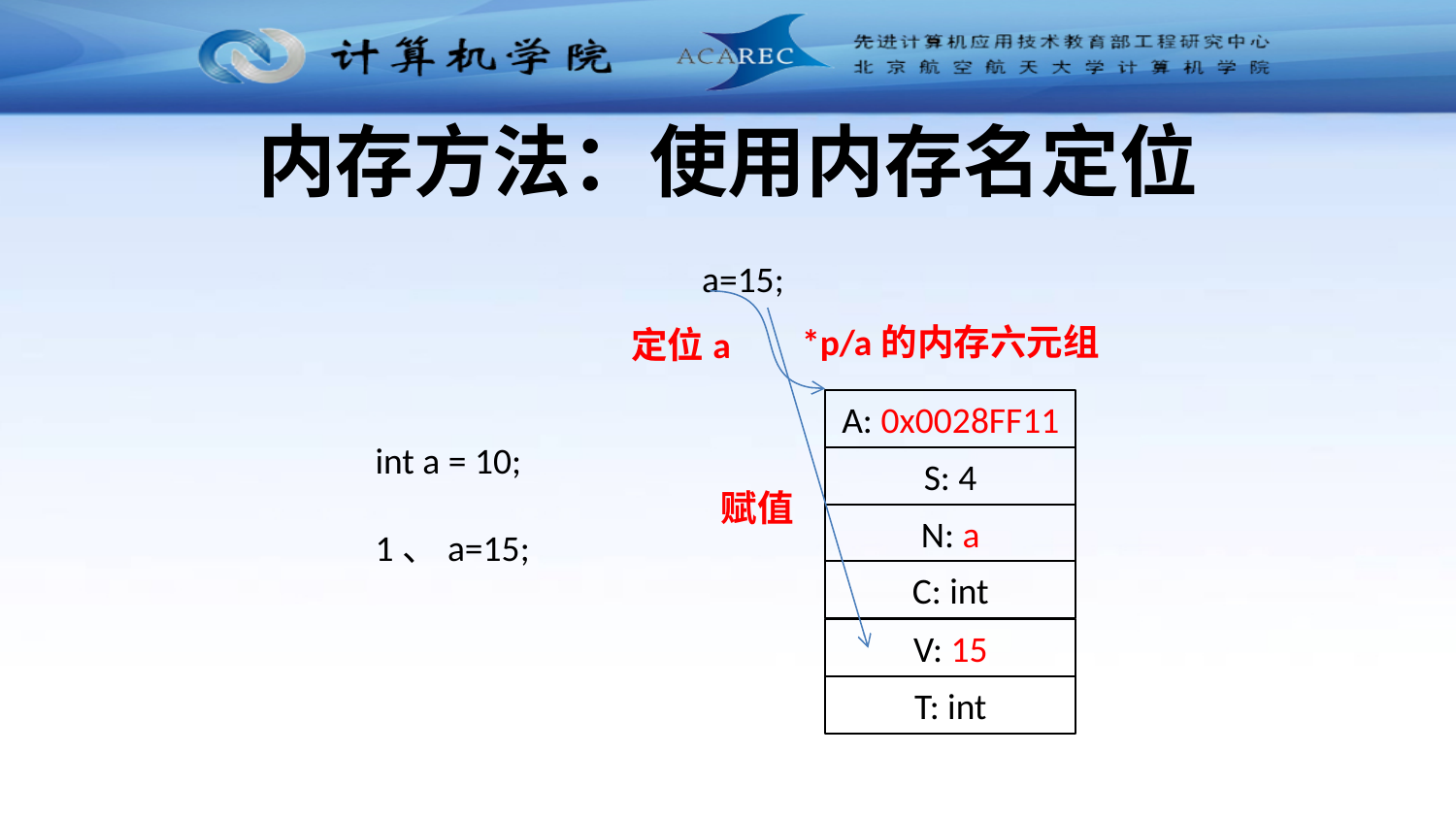

# 内存方法：使用内存名定位
a=15;
*p/a的内存六元组
定位a
A: 0x0028FF11
S: 4
N: a
C: int
V: 15
T: int
int a = 10;

1、a=15;
赋值